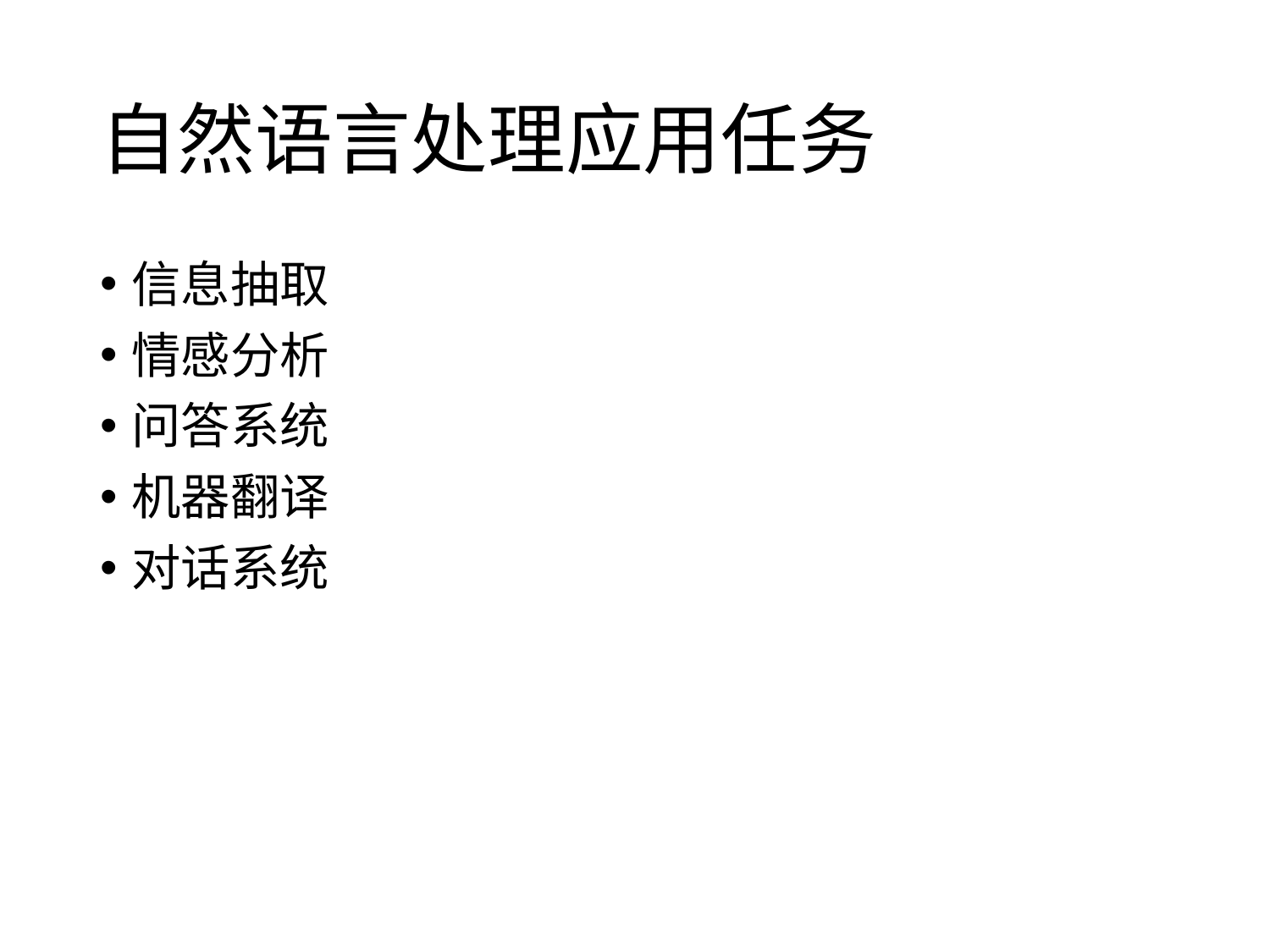

# 自然语言处理应用任务
信息抽取
情感分析
问答系统
机器翻译
对话系统